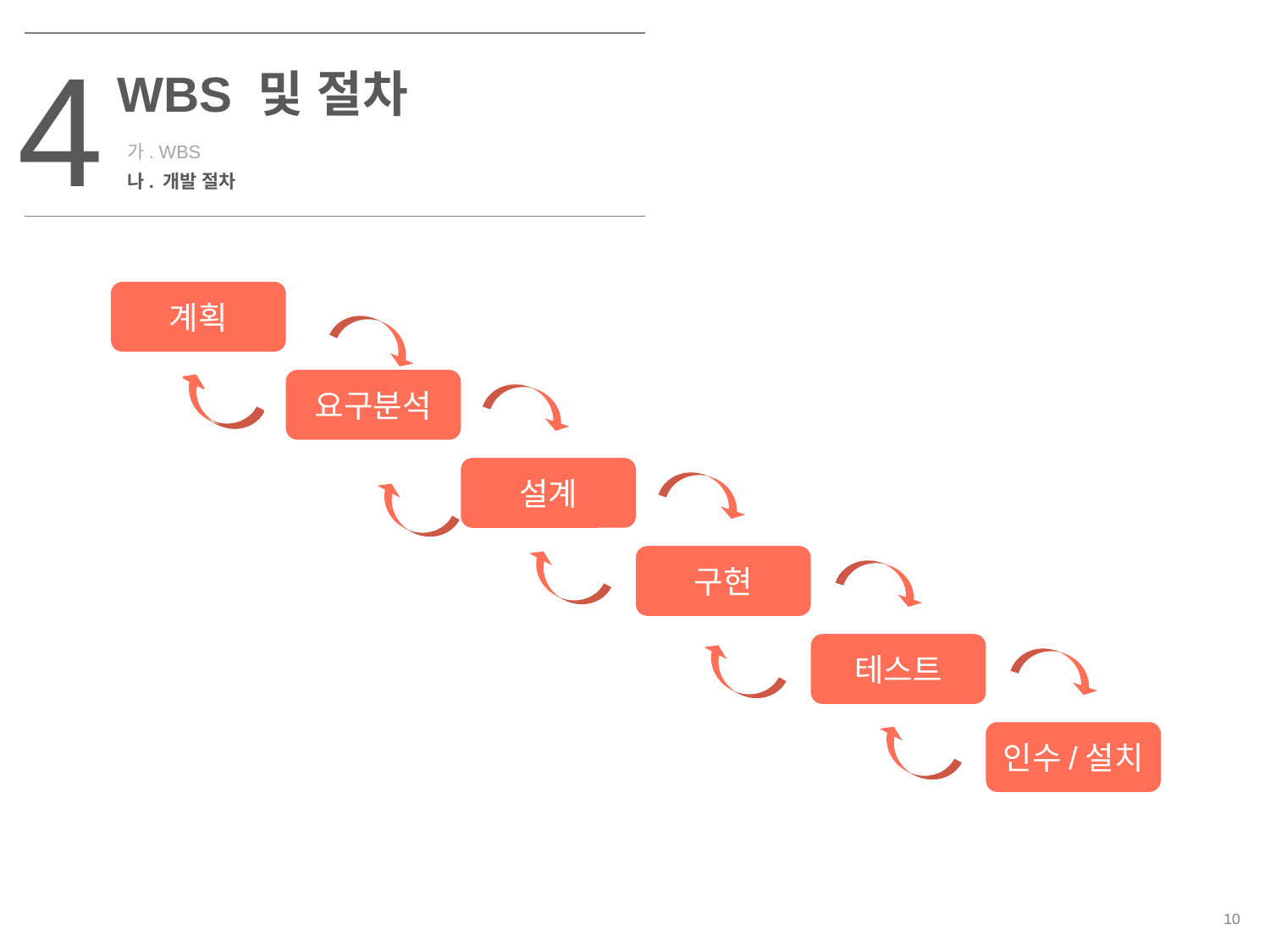

4
WBS 및 절차
가. WBS
나. 개발 절차
계획

요구분석

설계

구현

테스트

인수/설치